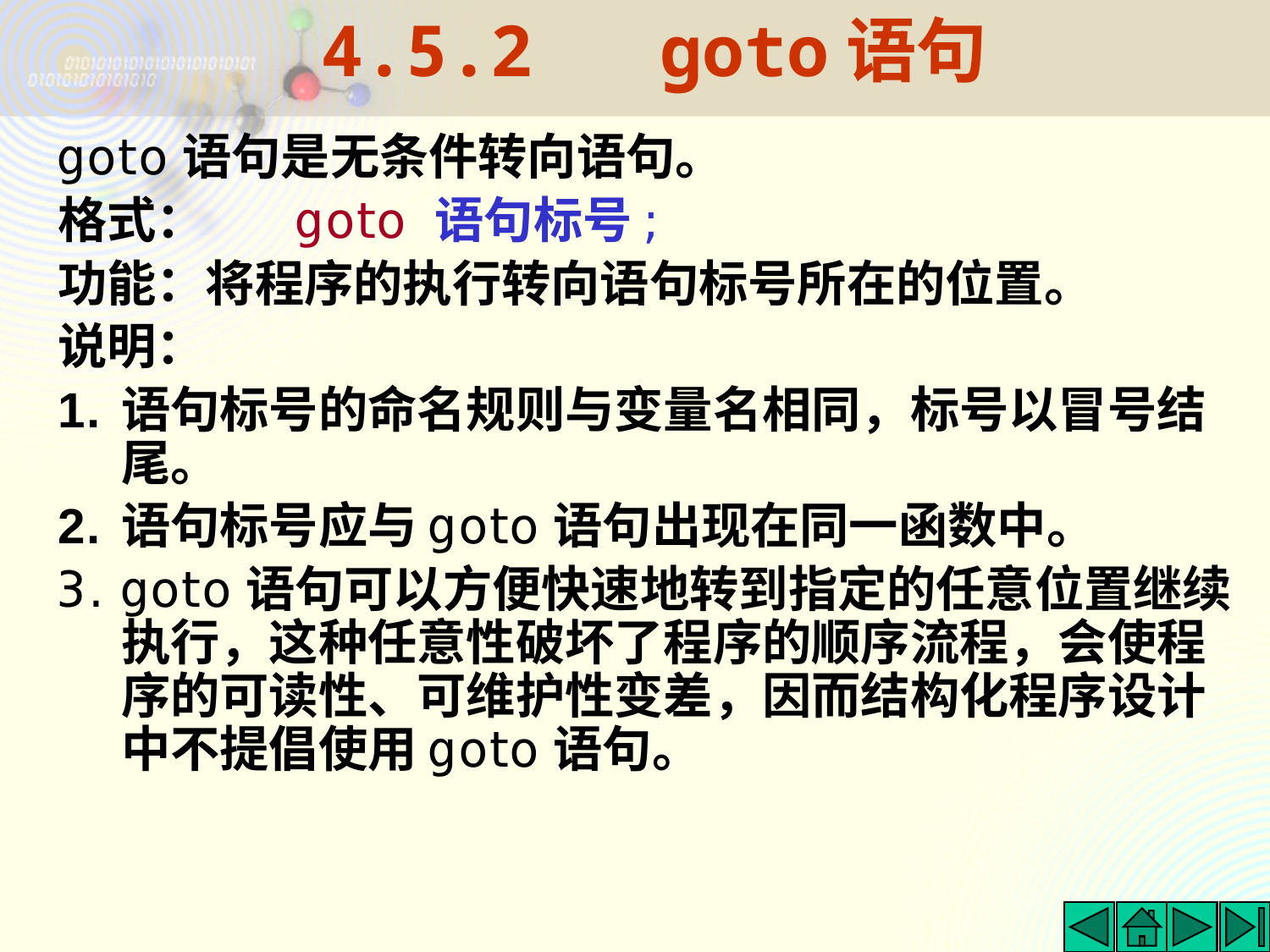

4.5.2   goto语句
goto语句是无条件转向语句。
格式：       goto 语句标号;
功能：将程序的执行转向语句标号所在的位置。
说明：
语句标号的命名规则与变量名相同，标号以冒号结尾。
语句标号应与goto语句出现在同一函数中。
goto语句可以方便快速地转到指定的任意位置继续执行，这种任意性破坏了程序的顺序流程，会使程序的可读性、可维护性变差，因而结构化程序设计中不提倡使用goto语句。